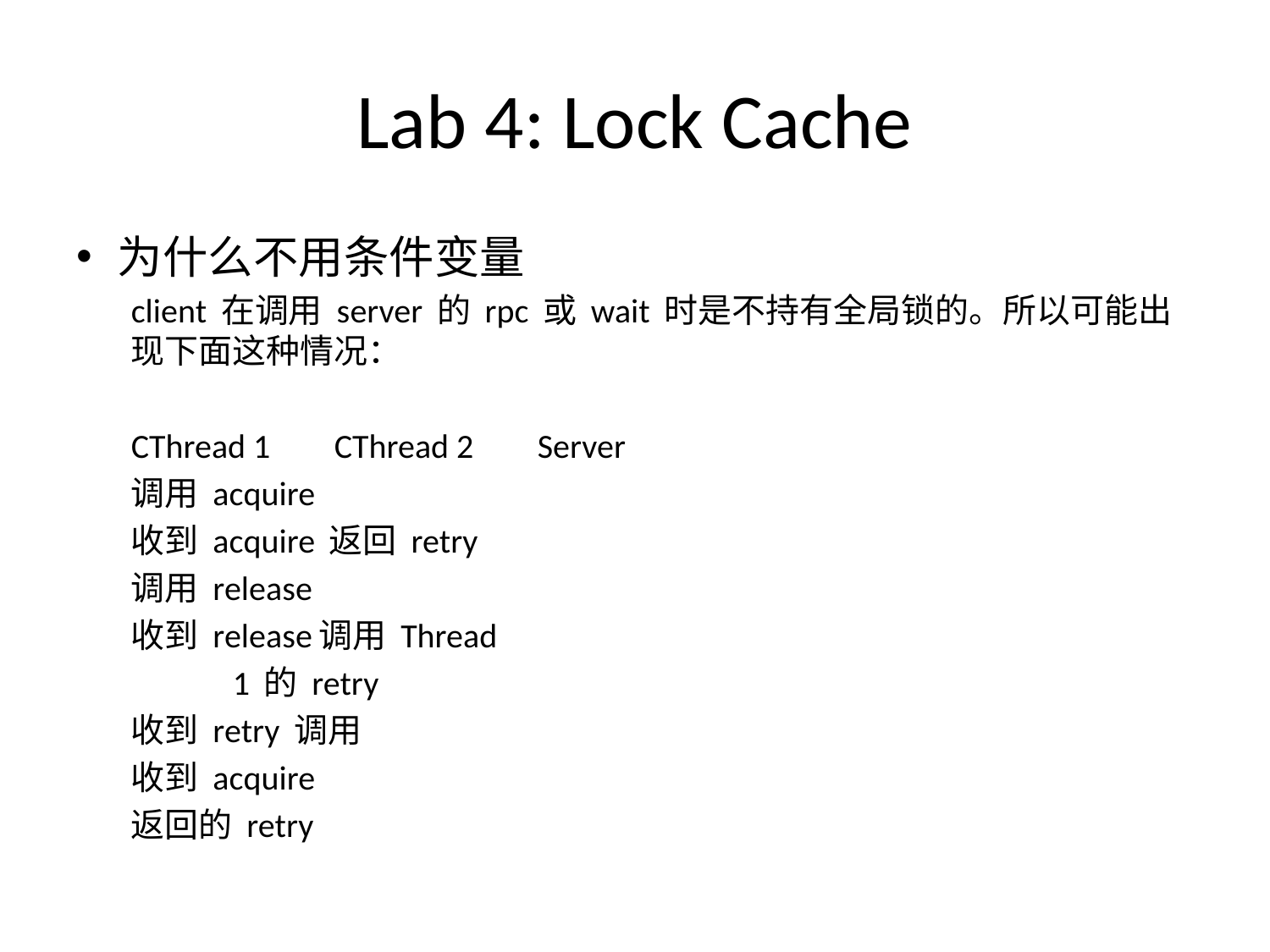

# Lab 4: Lock Cache
为什么不用条件变量
client 在调用 server 的 rpc 或 wait 时是不持有全局锁的。所以可能出现下面这种情况：

CThread 1		CThread 2	Server
调用 acquire
					收到 acquire 返回 retry
			调用 release
					收到 release调用 Thread
 					1 的 retry
收到 retry 调用
收到 acquire
返回的 retry